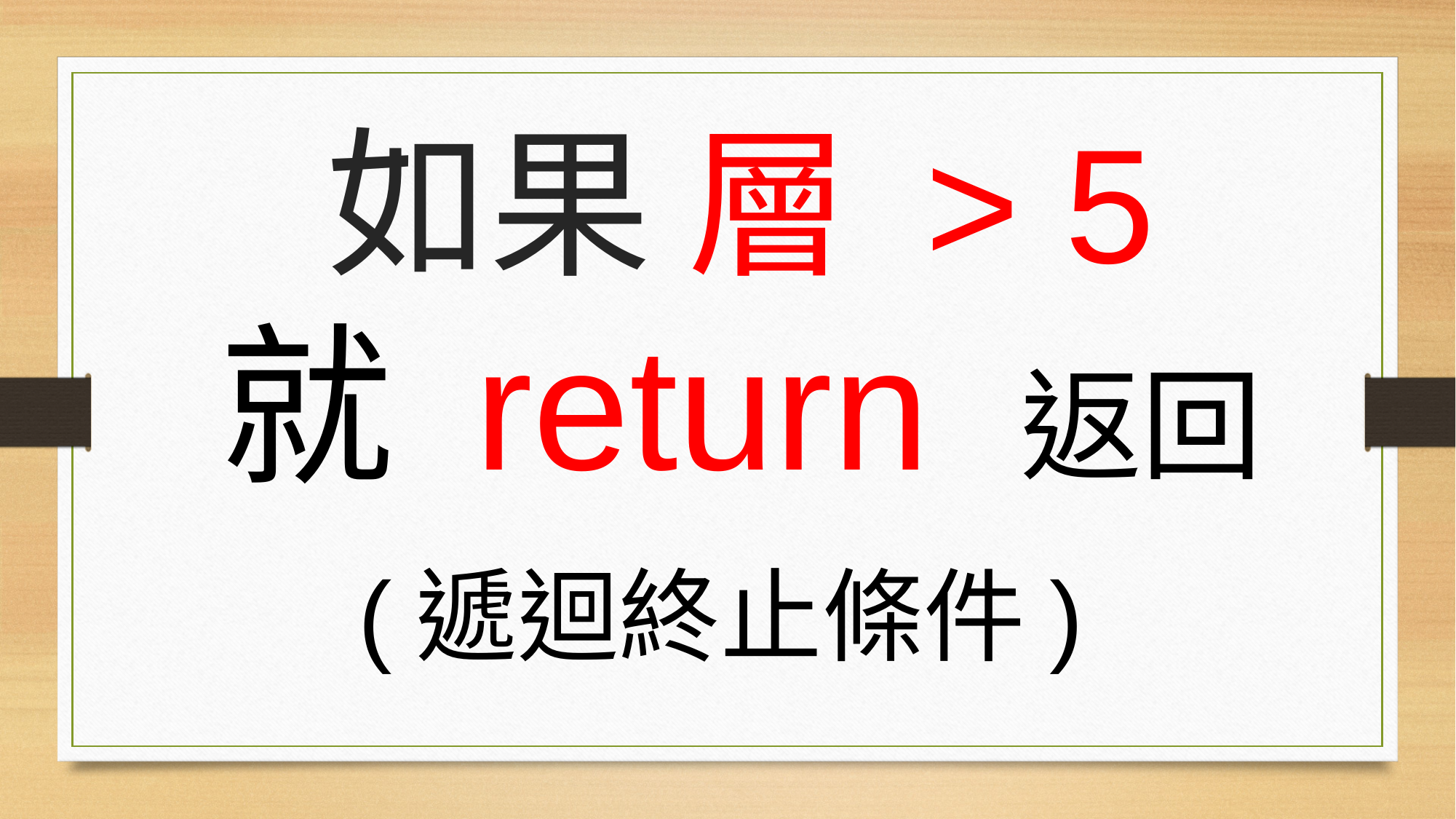

# 如果 層 > 5 就 return 返回 (遞迴終止條件)